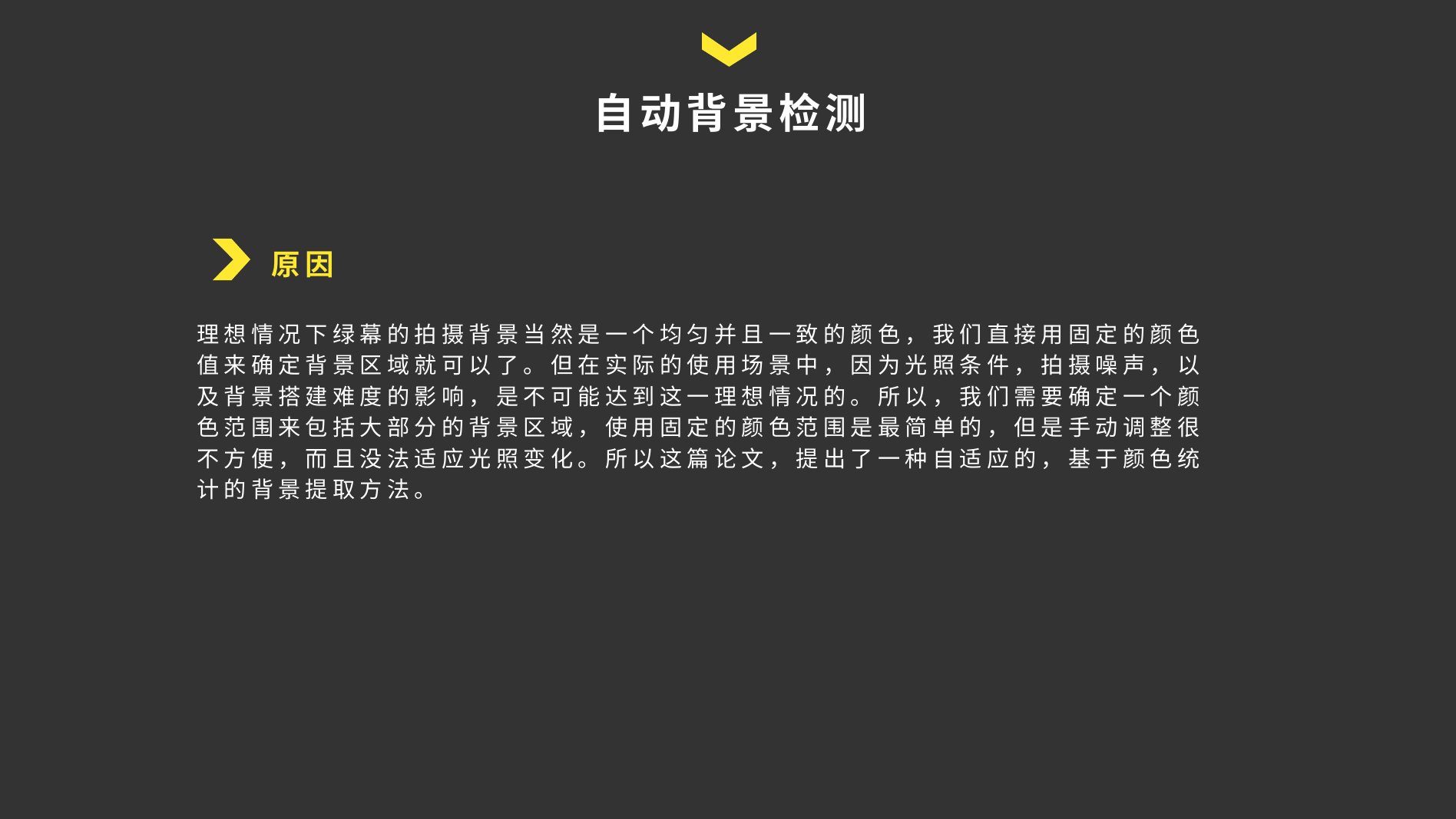

自动背景检测
原因

理想情况下绿幕的拍摄背景当然是一个均匀并且一致的颜色，我们直接用固定的颜色值来确定背景区域就可以了。但在实际的使用场景中，因为光照条件，拍摄噪声，以及背景搭建难度的影响，是不可能达到这一理想情况的。所以，我们需要确定一个颜色范围来包括大部分的背景区域，使用固定的颜色范围是最简单的，但是手动调整很不方便，而且没法适应光照变化。所以这篇论文，提出了一种自适应的，基于颜色统计的背景提取方法。